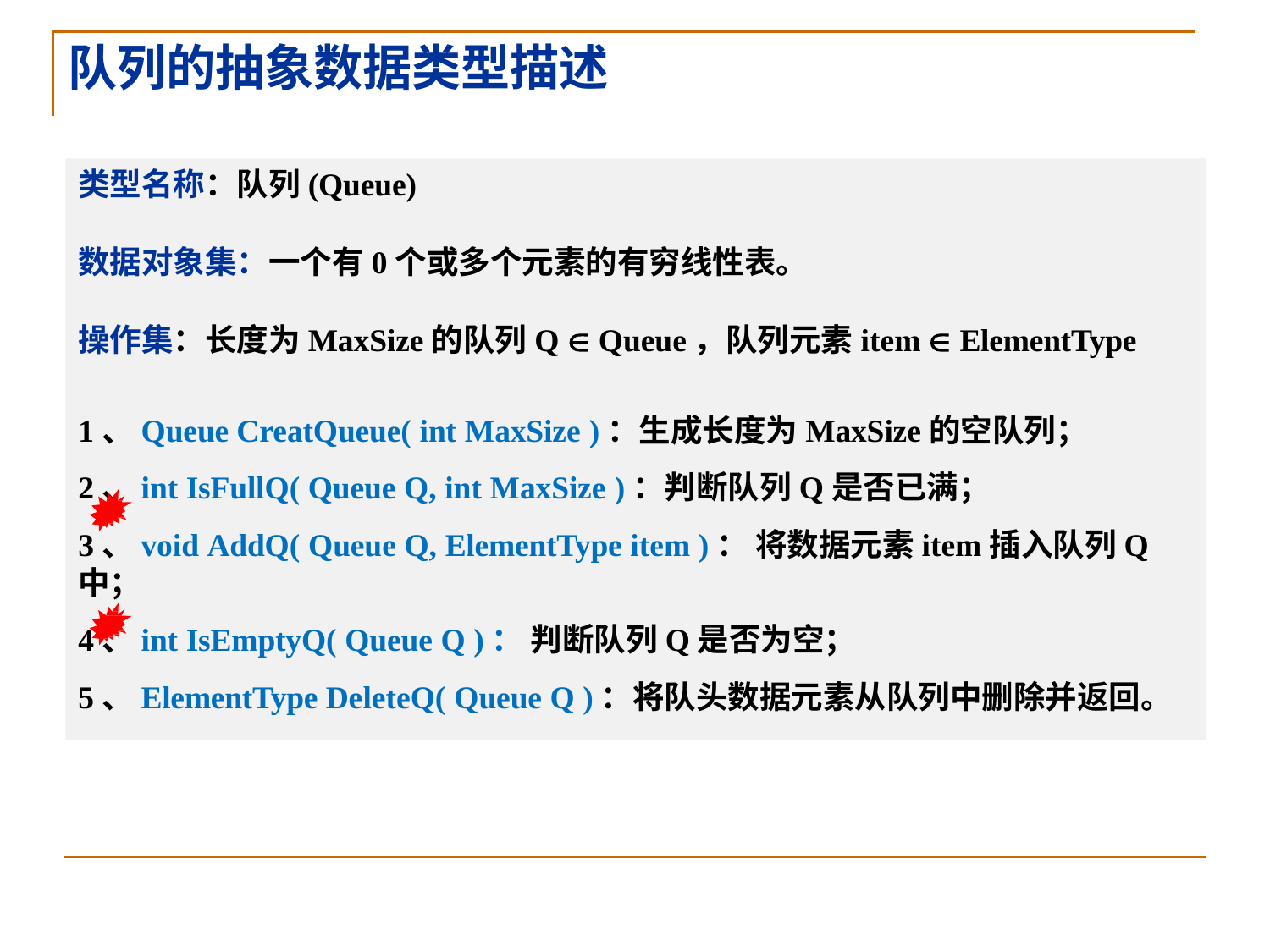

# 队列的抽象数据类型描述

类型名称：队列(Queue)

数据对象集：一个有0个或多个元素的有穷线性表。

操作集：长度为MaxSize的队列Q ∈ Queue，队列元素item ∈ ElementType

1、Queue CreatQueue( int MaxSize )：生成长度为MaxSize的空队列；
2、int IsFullQ( Queue Q, int MaxSize )：判断队列Q是否已满；
3、void AddQ( Queue Q, ElementType item )： 将数据元素item插入队列Q中；
4、int IsEmptyQ( Queue Q )： 判断队列Q是否为空；
5、ElementType DeleteQ( Queue Q )：将队头数据元素从队列中删除并返回。